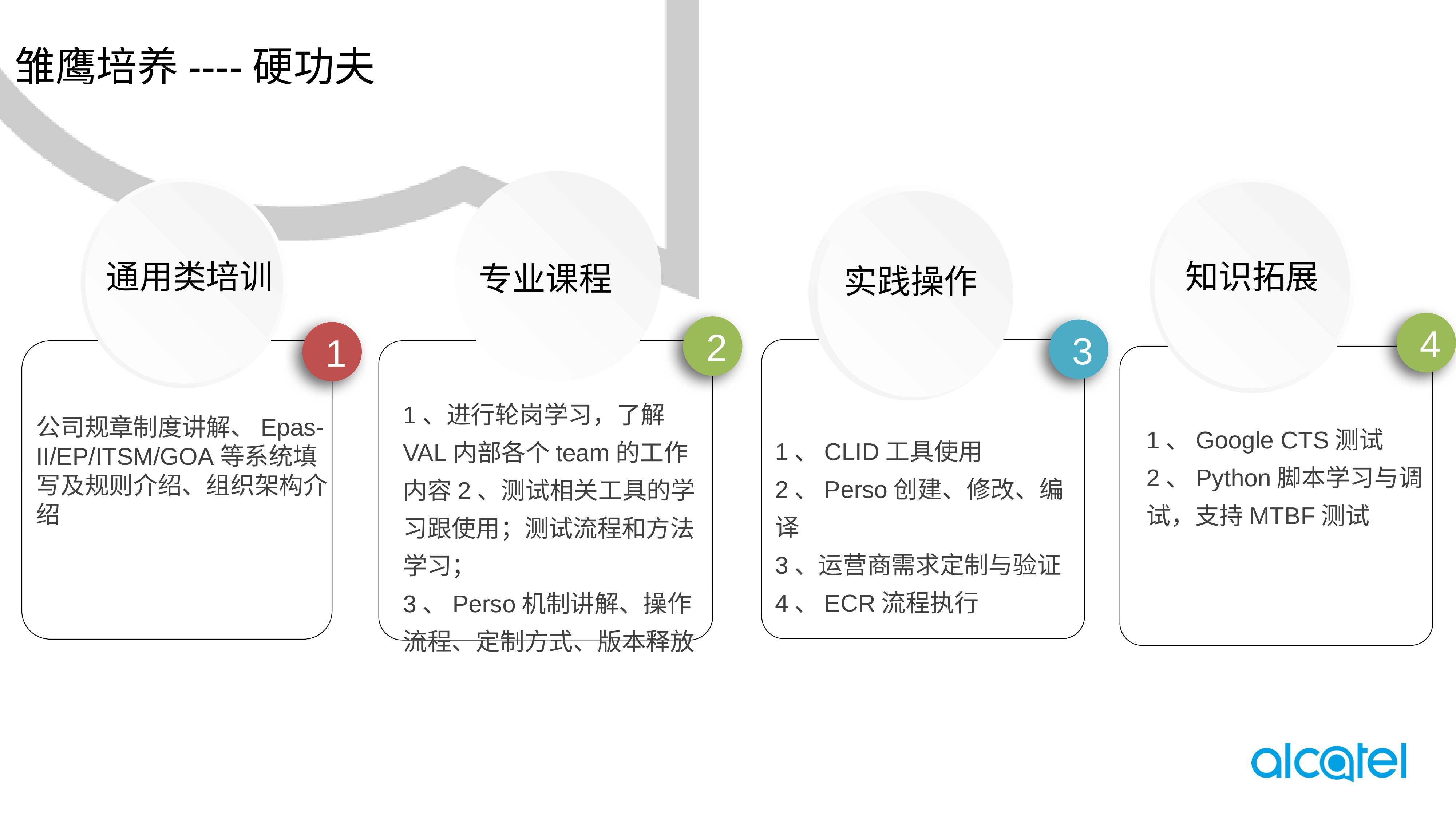

雏鹰培养----硬功夫

通用类培训
专业课程
知识拓展
实践操作
4
2
3
1

1、进行轮岗学习，了解VAL内部各个team的工作内容2、测试相关工具的学习跟使用；测试流程和方法学习；
3、Perso机制讲解、操作流程、定制方式、版本释放
公司规章制度讲解、Epas-II/EP/ITSM/GOA等系统填写及规则介绍、组织架构介绍
1、Google CTS测试
2、Python脚本学习与调试，支持MTBF测试
1、CLID工具使用
2、Perso创建、修改、编译
3、运营商需求定制与验证
4、ECR流程执行